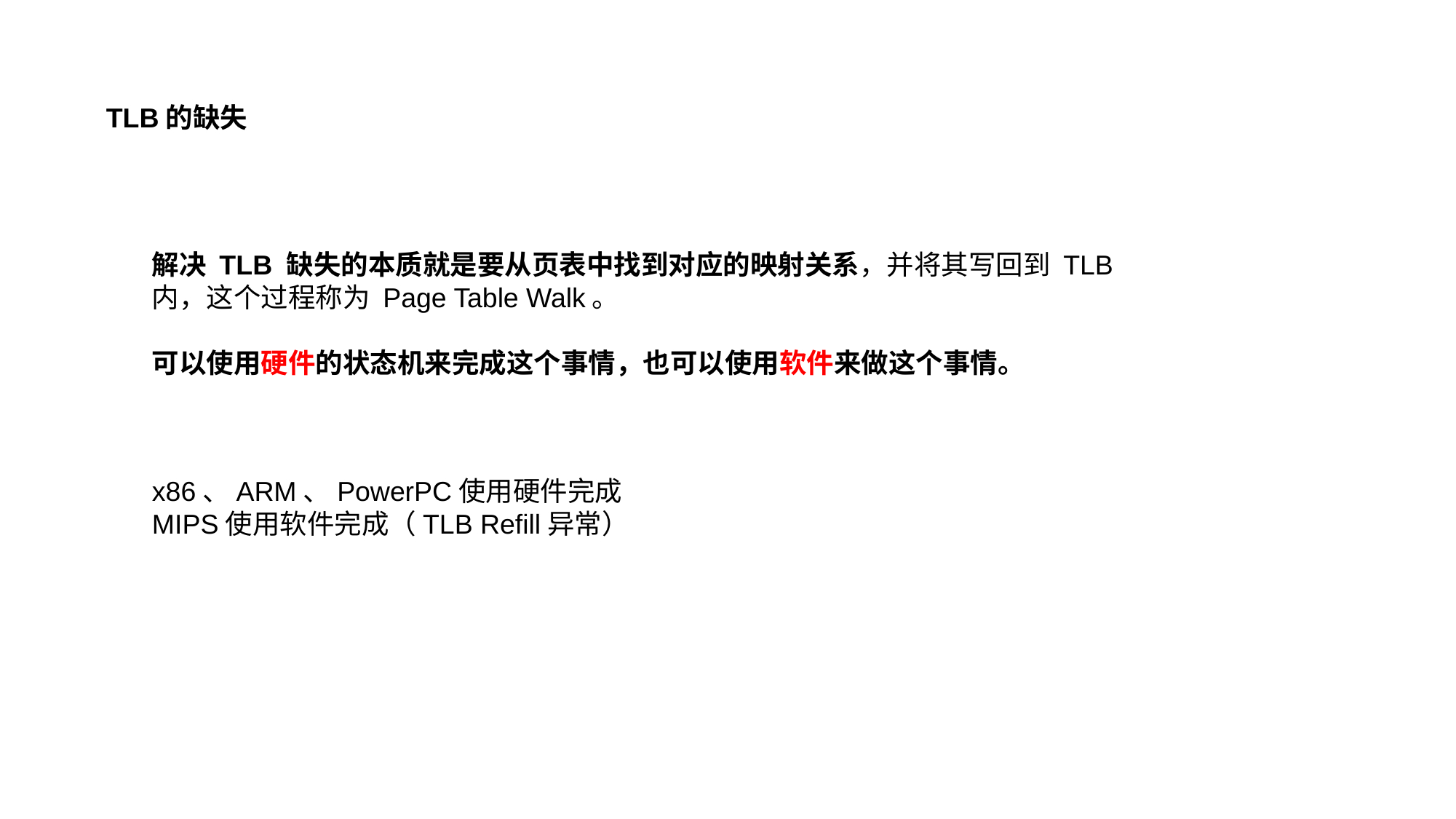

TLB的缺失
解决 TLB 缺失的本质就是要从页表中找到对应的映射关系，并将其写回到 TLB 内，这个过程称为 Page Table Walk。

可以使用硬件的状态机来完成这个事情，也可以使用软件来做这个事情。
x86、ARM、PowerPC使用硬件完成
MIPS使用软件完成（TLB Refill异常）